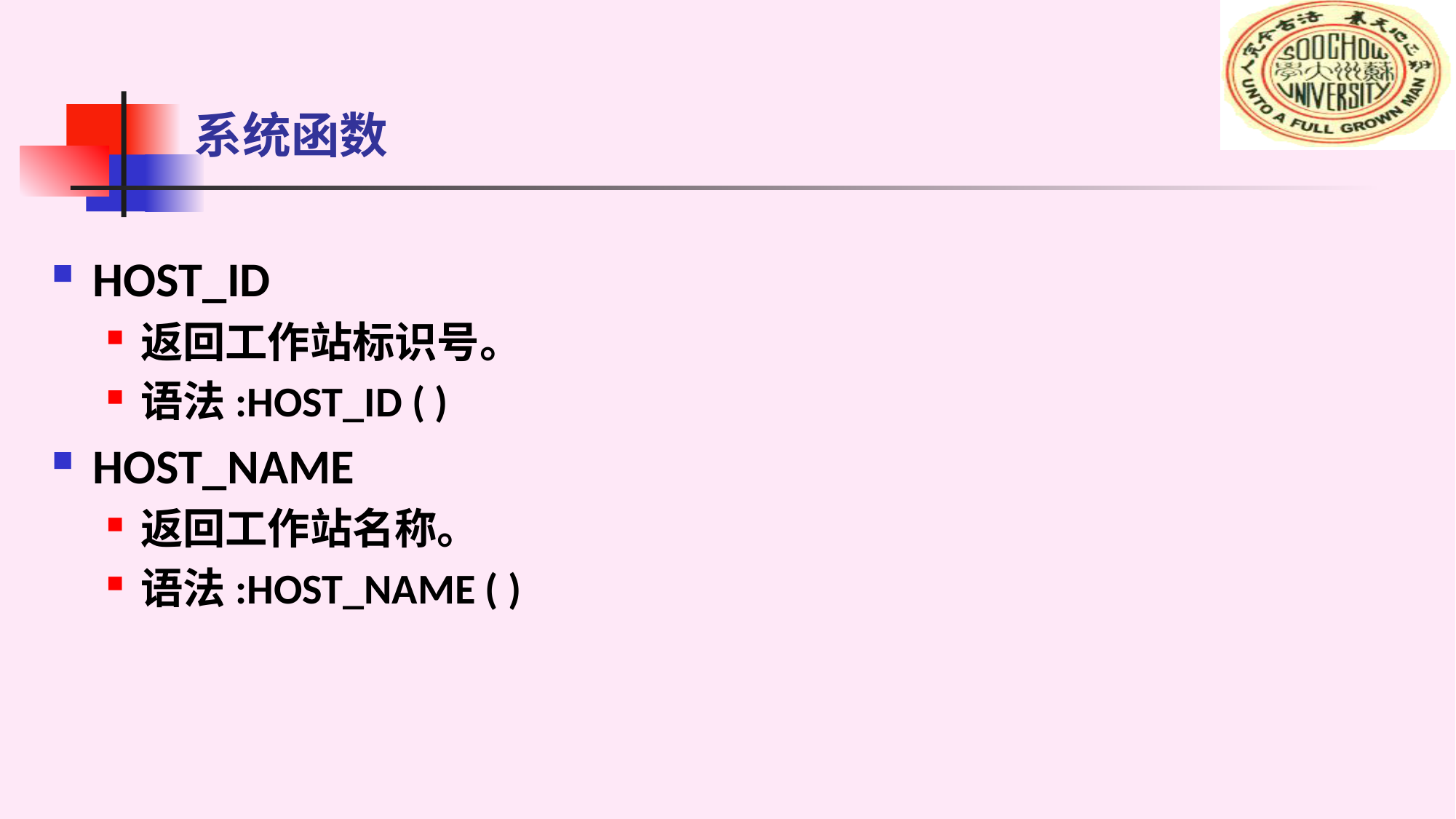

# 系统函数
HOST_ID
返回工作站标识号。
语法:HOST_ID ( )
HOST_NAME
返回工作站名称。
语法:HOST_NAME ( )